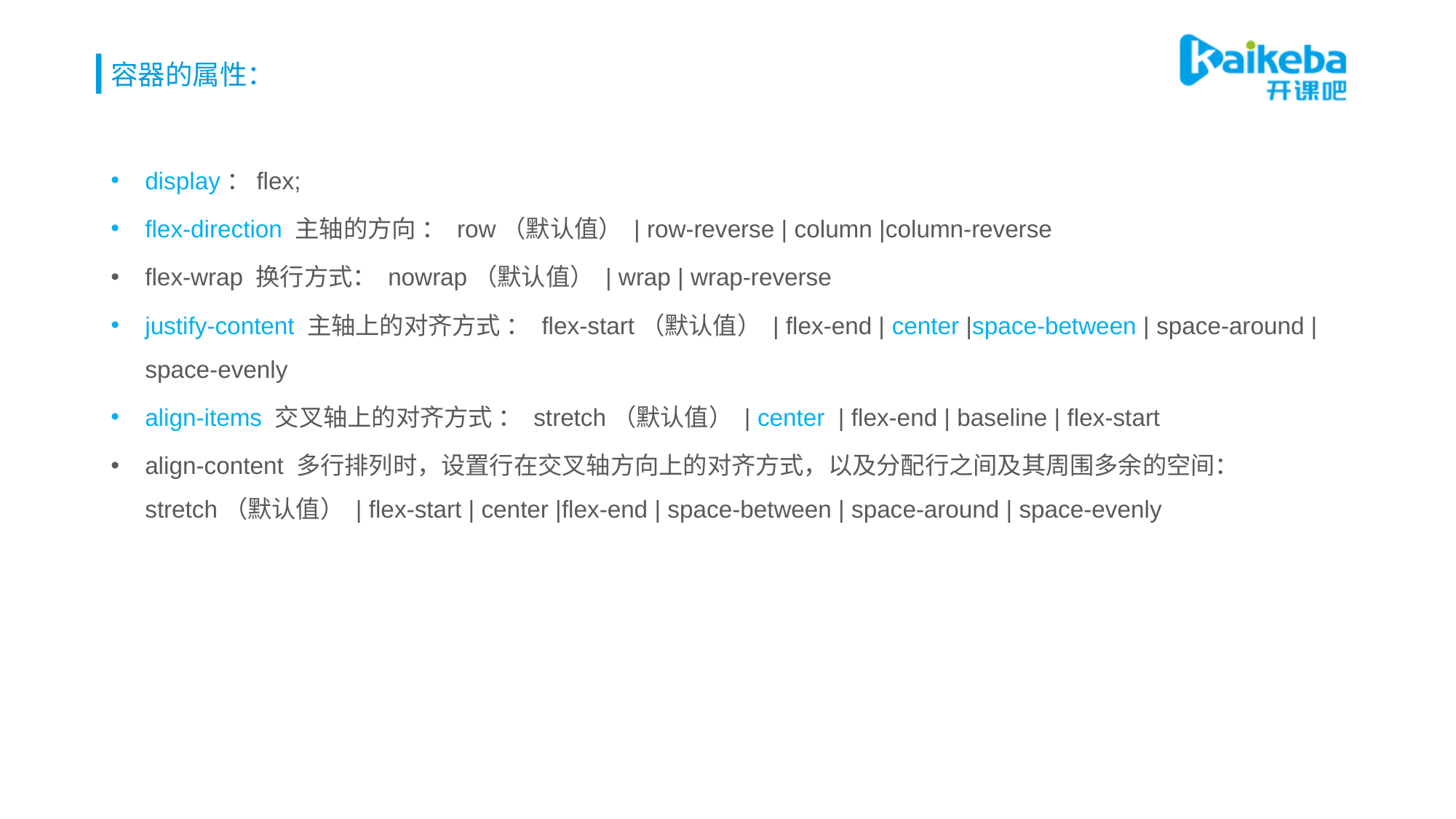

# 容器的属性：
display：flex;
flex-direction 主轴的方向 ： row（默认值） | row-reverse | column |column-reverse
flex-wrap 换行方式： nowrap（默认值） | wrap | wrap-reverse
justify-content 主轴上的对齐方式 ： flex-start（默认值） | flex-end | center |space-between | space-around | space-evenly
align-items 交叉轴上的对齐方式 ： stretch（默认值） | center  | flex-end | baseline | flex-start
align-content 多行排列时，设置行在交叉轴方向上的对齐方式，以及分配行之间及其周围多余的空间：stretch（默认值） | flex-start | center |flex-end | space-between | space-around | space-evenly